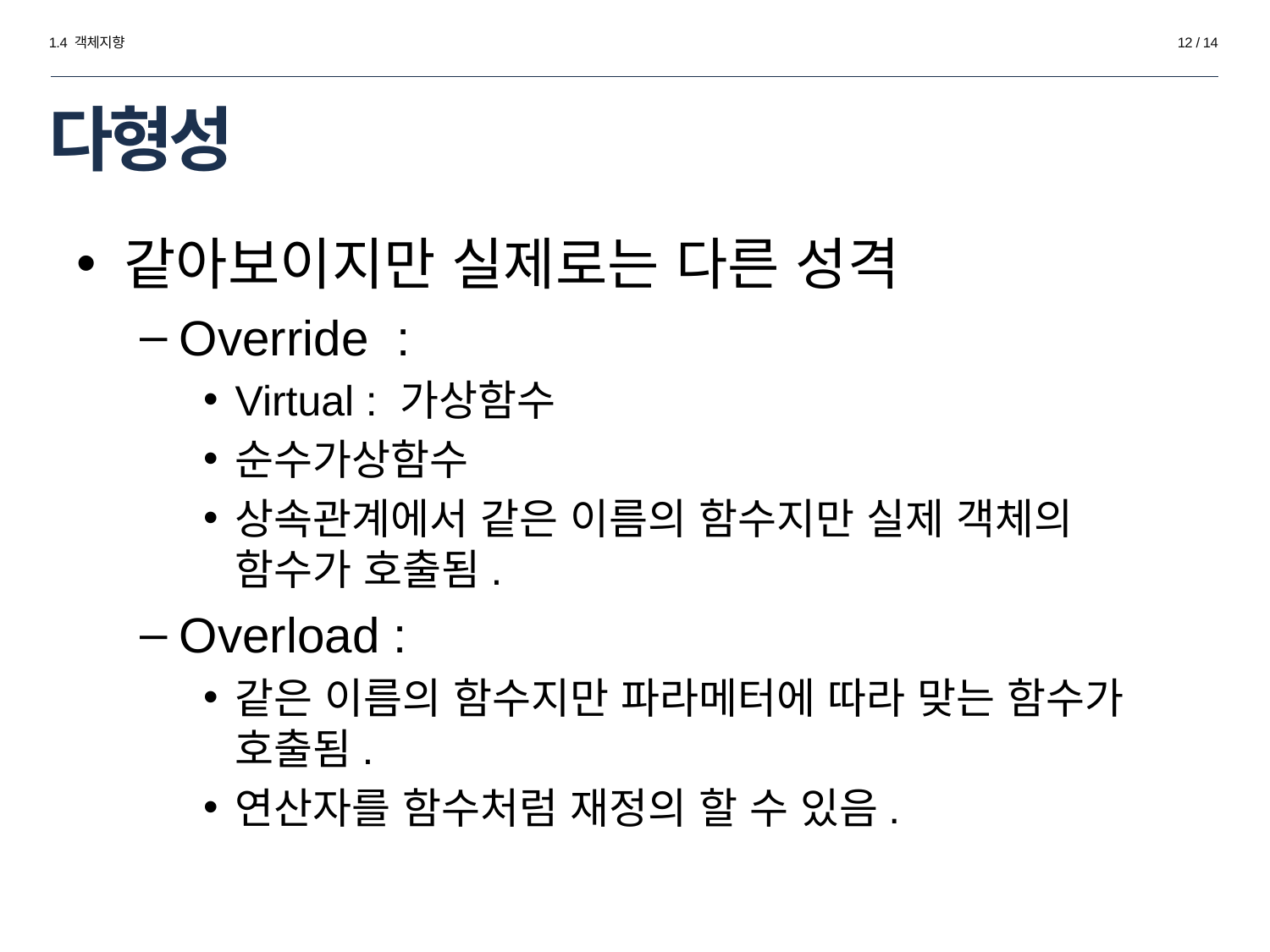

1.4 객체지향
12 / 14
# 다형성
같아보이지만 실제로는 다른 성격
Override  :
Virtual : 가상함수
순수가상함수
상속관계에서 같은 이름의 함수지만 실제 객체의 함수가 호출됨.
Overload :
같은 이름의 함수지만 파라메터에 따라 맞는 함수가 호출됨.
연산자를 함수처럼 재정의 할 수 있음.